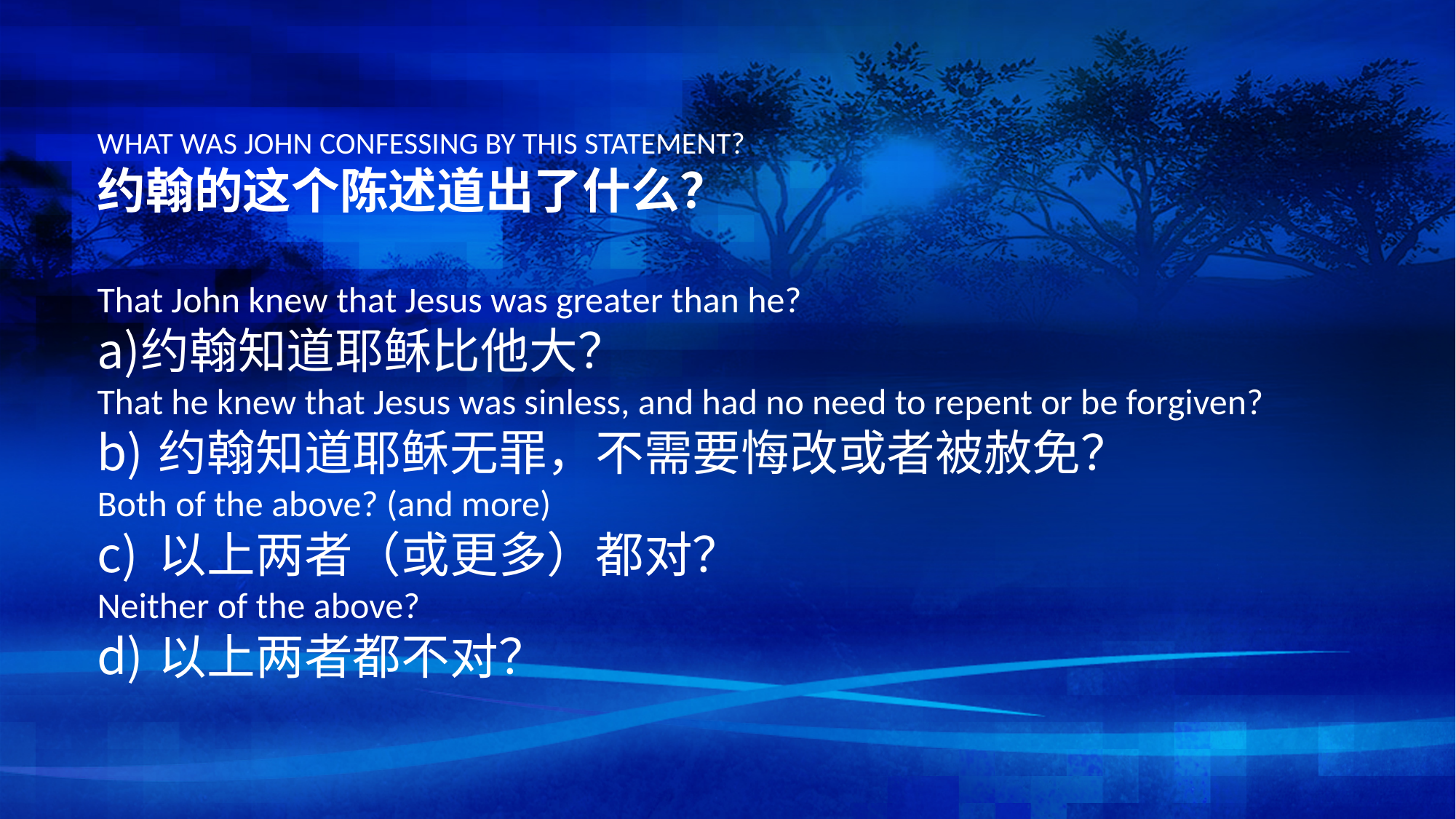

What was John confessing by this statement?
约翰的这个陈述道出了什么？

That John knew that Jesus was greater than he?
约翰知道耶稣比他大？
That he knew that Jesus was sinless, and had no need to repent or be forgiven?
约翰知道耶稣无罪，不需要悔改或者被赦免？
Both of the above? (and more)
以上两者（或更多）都对？
Neither of the above?
以上两者都不对？